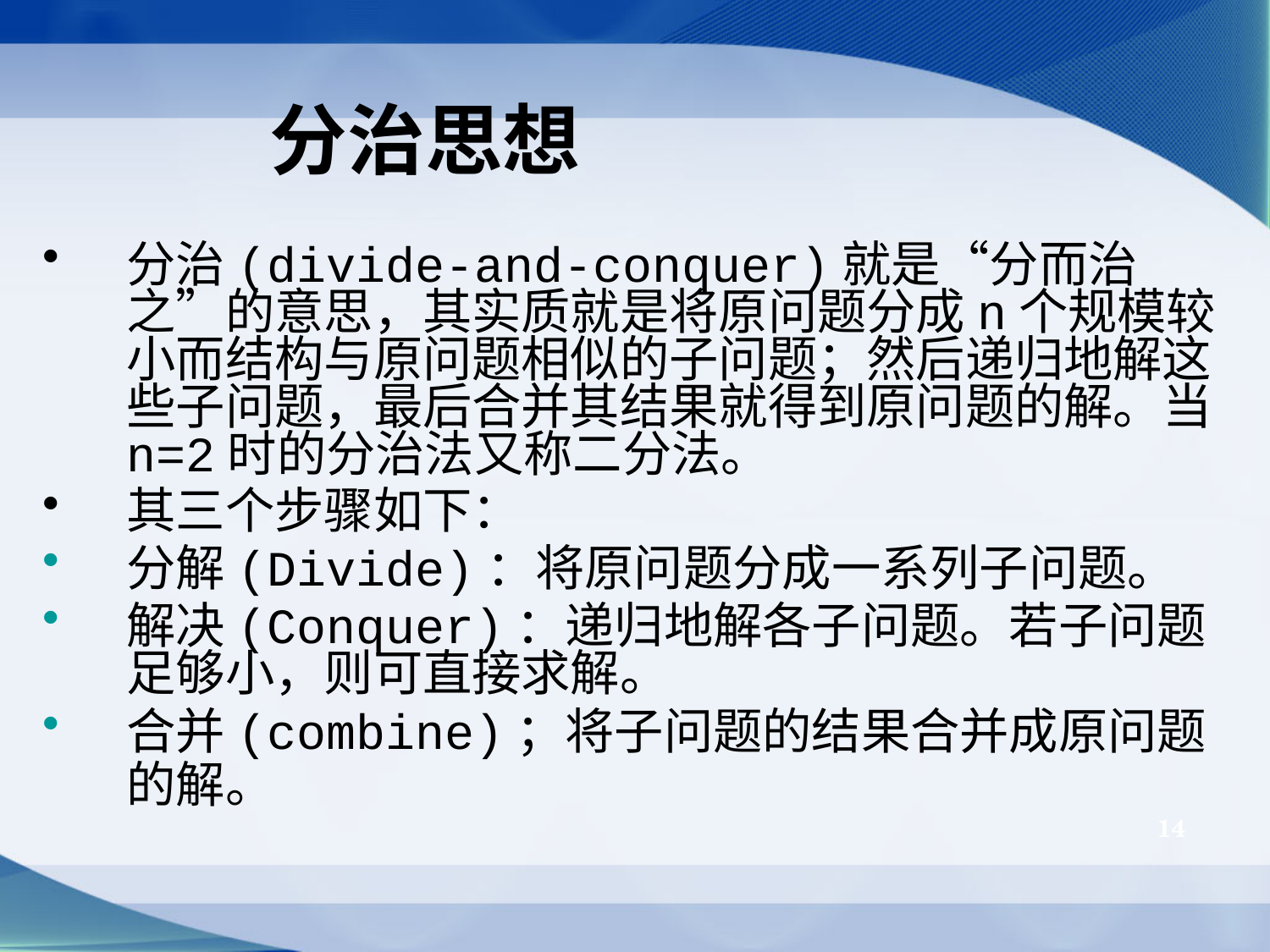

# 分治思想
分治(divide-and-conquer)就是“分而治之”的意思，其实质就是将原问题分成n个规模较小而结构与原问题相似的子问题；然后递归地解这些子问题，最后合并其结果就得到原问题的解。当n=2时的分治法又称二分法。
其三个步骤如下：
分解(Divide)：将原问题分成一系列子问题。
解决(Conquer)：递归地解各子问题。若子问题足够小，则可直接求解。
合并(combine)；将子问题的结果合并成原问题的解。
14